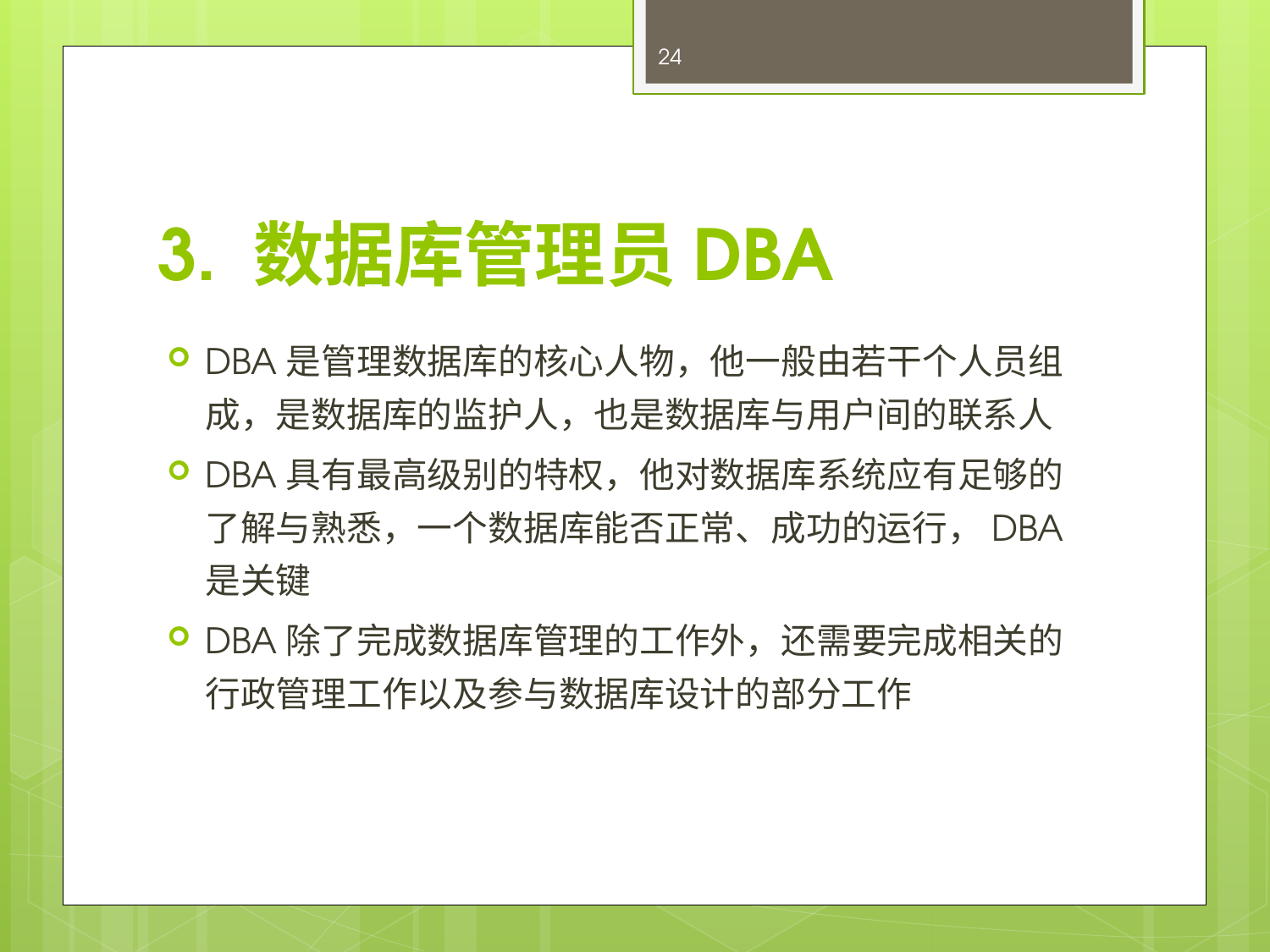

24
# 3. 数据库管理员DBA
DBA是管理数据库的核心人物，他一般由若干个人员组成，是数据库的监护人，也是数据库与用户间的联系人
DBA具有最高级别的特权，他对数据库系统应有足够的了解与熟悉，一个数据库能否正常、成功的运行，DBA是关键
DBA除了完成数据库管理的工作外，还需要完成相关的行政管理工作以及参与数据库设计的部分工作